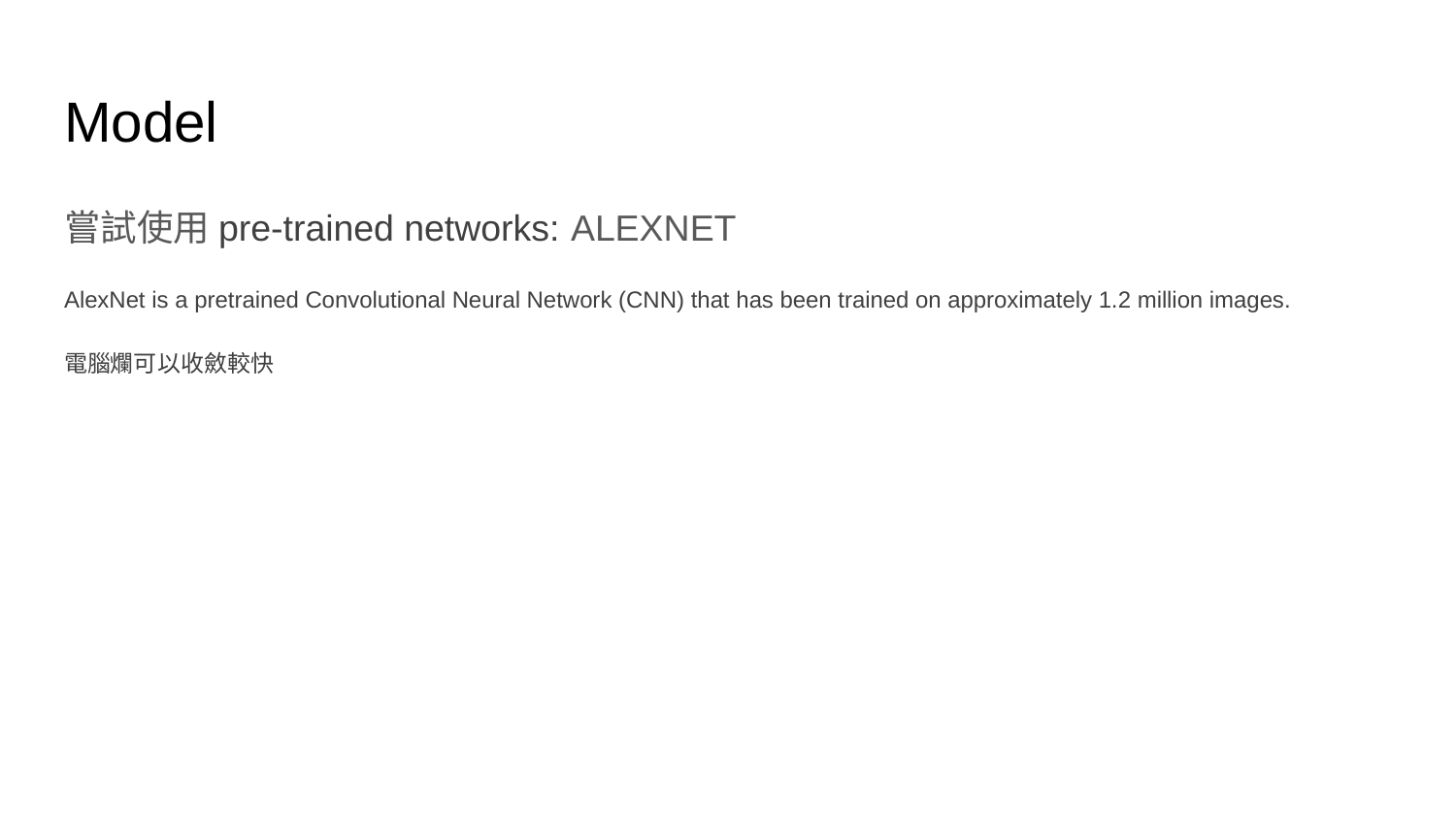

# Model
嘗試使用pre-trained networks:  ALEXNET
AlexNet is a pretrained Convolutional Neural Network (CNN) that has been trained on approximately 1.2 million images.
電腦爛可以收斂較快